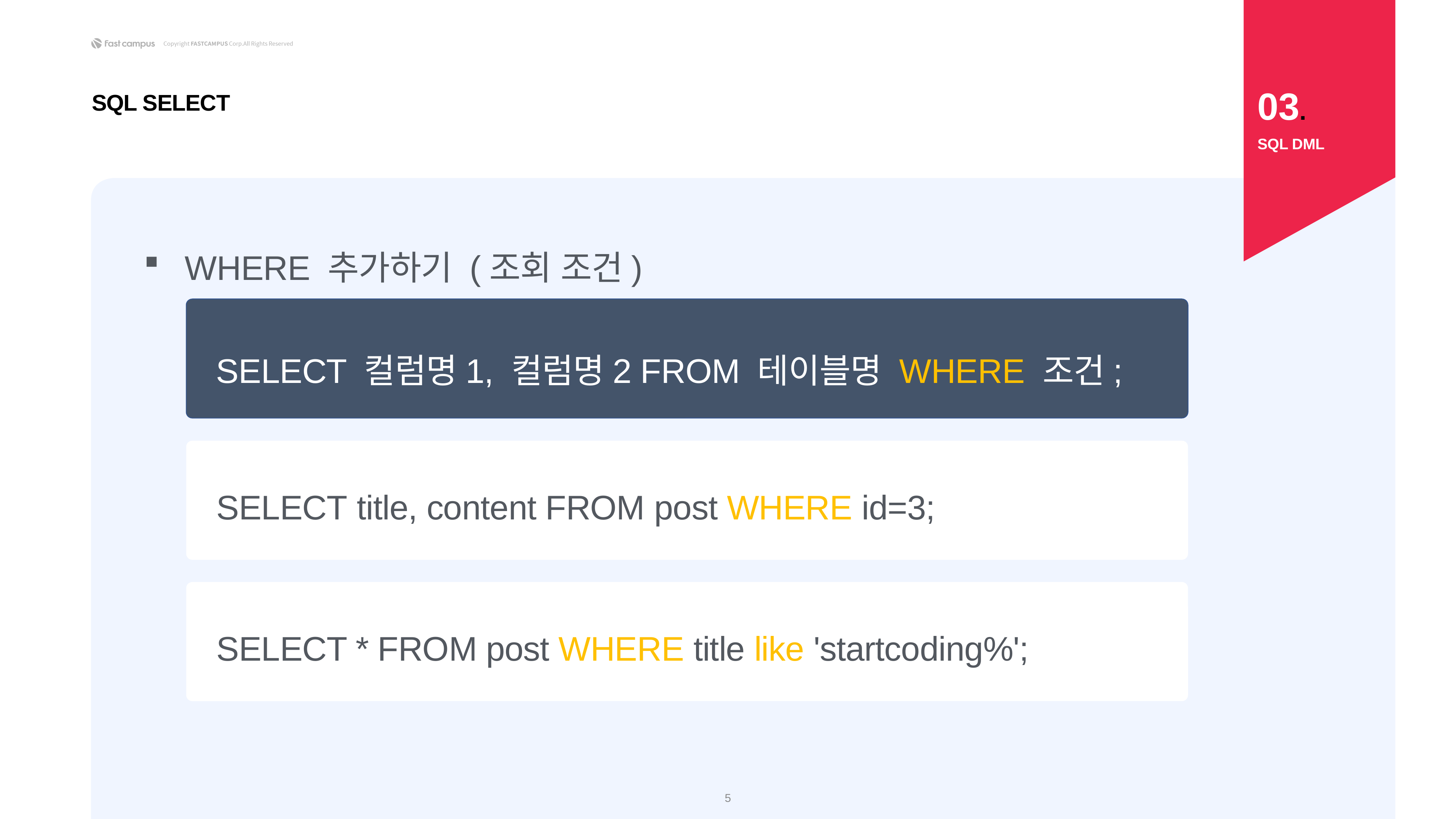

03.
SQL SELECT
SQL DML
WHERE 추가하기 (조회 조건)

      SELECT 컬럼명1, 컬럼명2 FROM 테이블명 WHERE 조건;

      SELECT title, content FROM post WHERE id=3;

      SELECT * FROM post WHERE title like 'startcoding%';
5